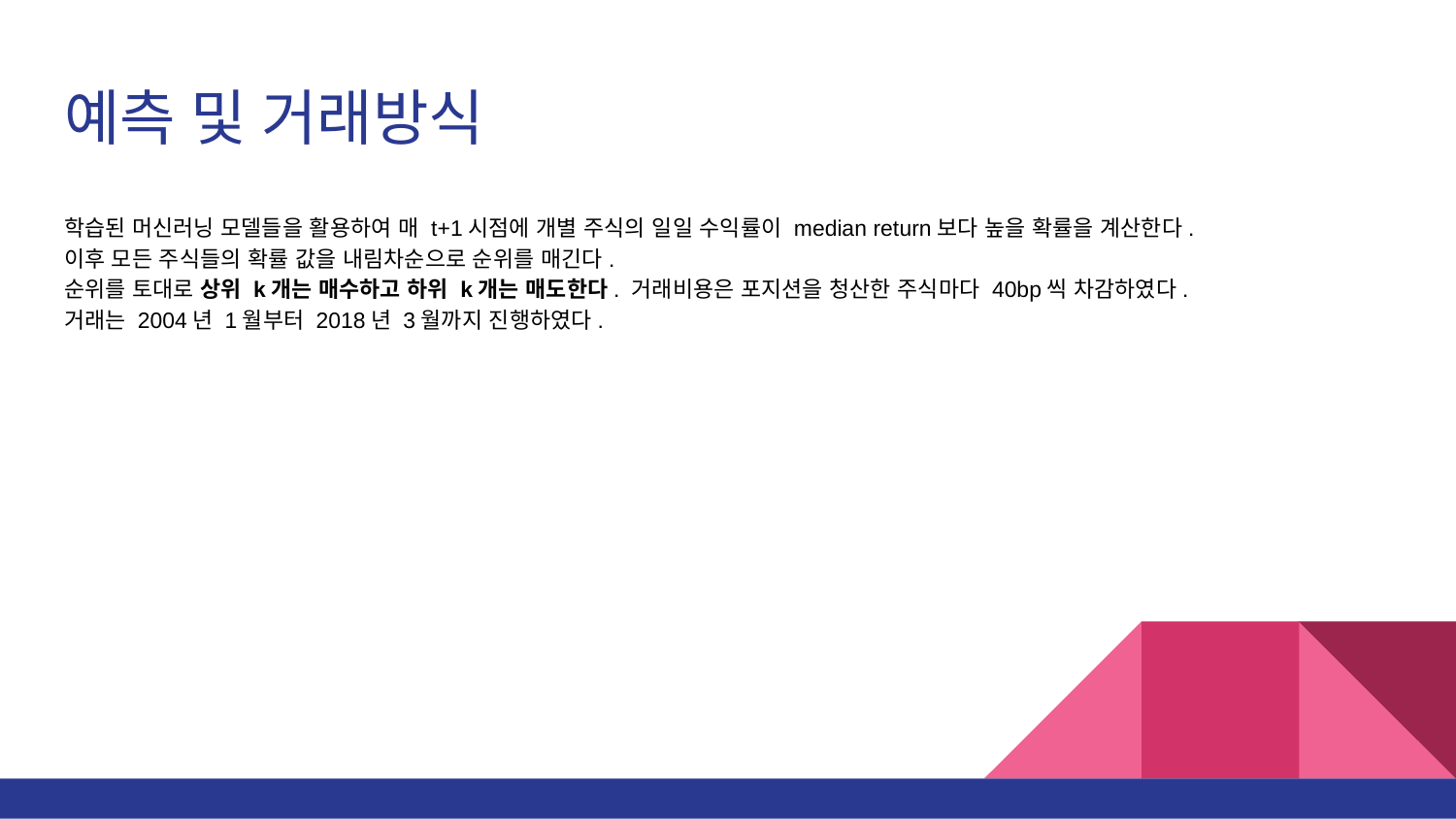

# 예측 및 거래방식
학습된 머신러닝 모델들을 활용하여 매 t+1시점에 개별 주식의 일일 수익률이 median return보다 높을 확률을 계산한다.
이후 모든 주식들의 확률 값을 내림차순으로 순위를 매긴다.
순위를 토대로 상위 k개는 매수하고 하위 k개는 매도한다. 거래비용은 포지션을 청산한 주식마다 40bp씩 차감하였다.
거래는 2004년 1월부터 2018년 3월까지 진행하였다.